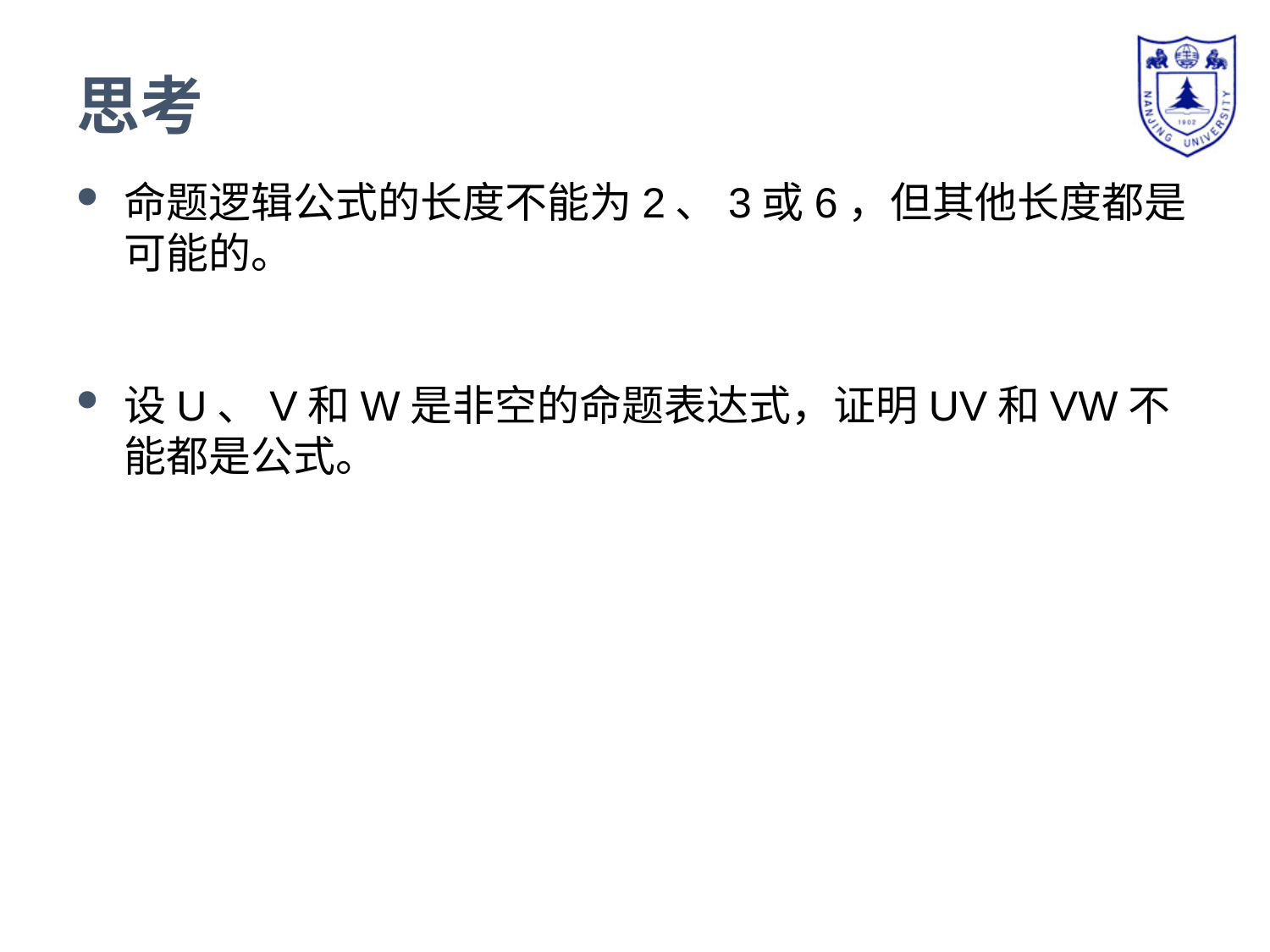

# 思考
命题逻辑公式的长度不能为2、3或6，但其他长度都是可能的。

设U、V和W是非空的命题表达式，证明UV和VW不能都是公式。

77